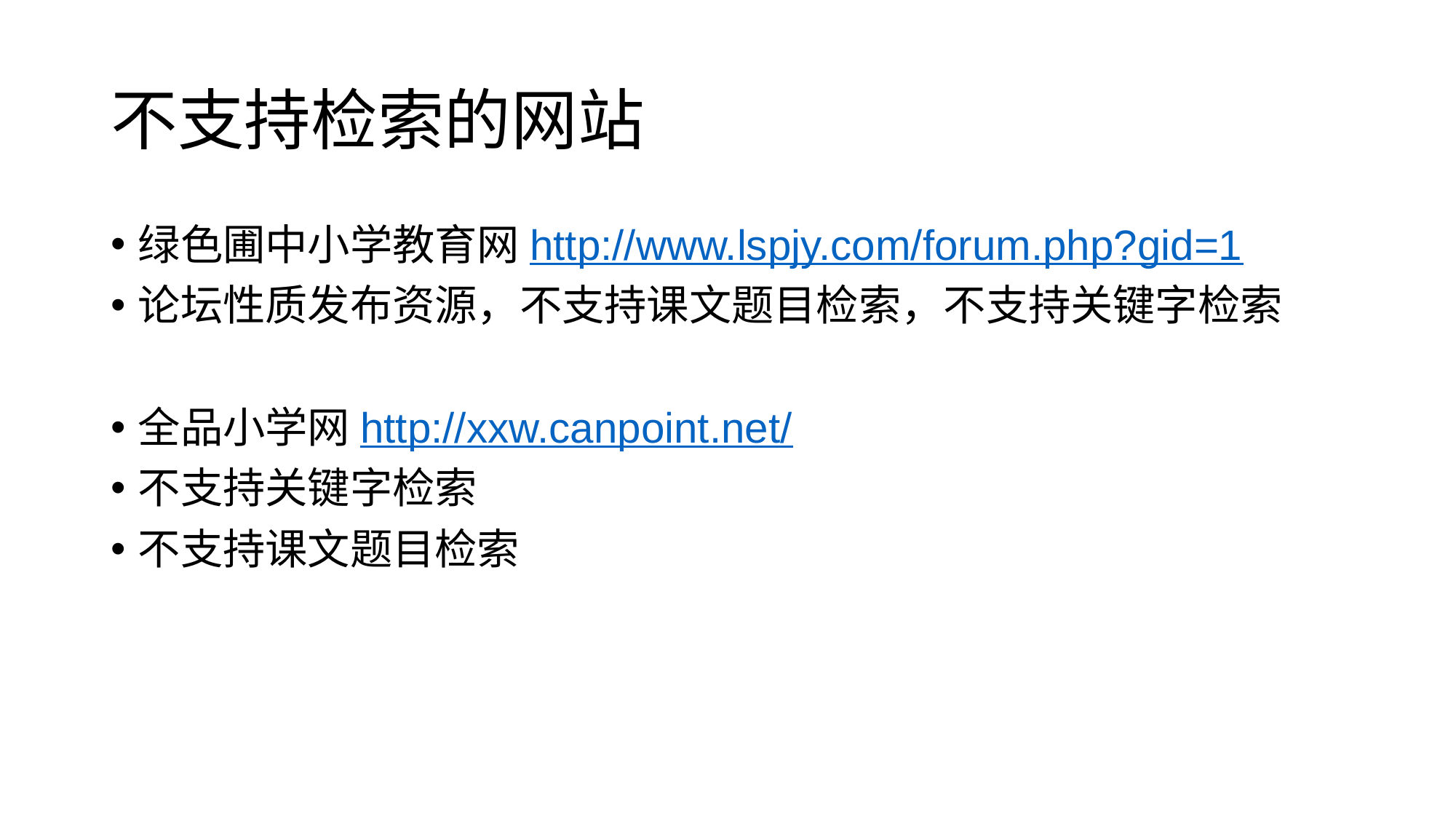

# 不支持检索的网站
绿色圃中小学教育网http://www.lspjy.com/forum.php?gid=1
论坛性质发布资源，不支持课文题目检索，不支持关键字检索

全品小学网http://xxw.canpoint.net/
不支持关键字检索
不支持课文题目检索